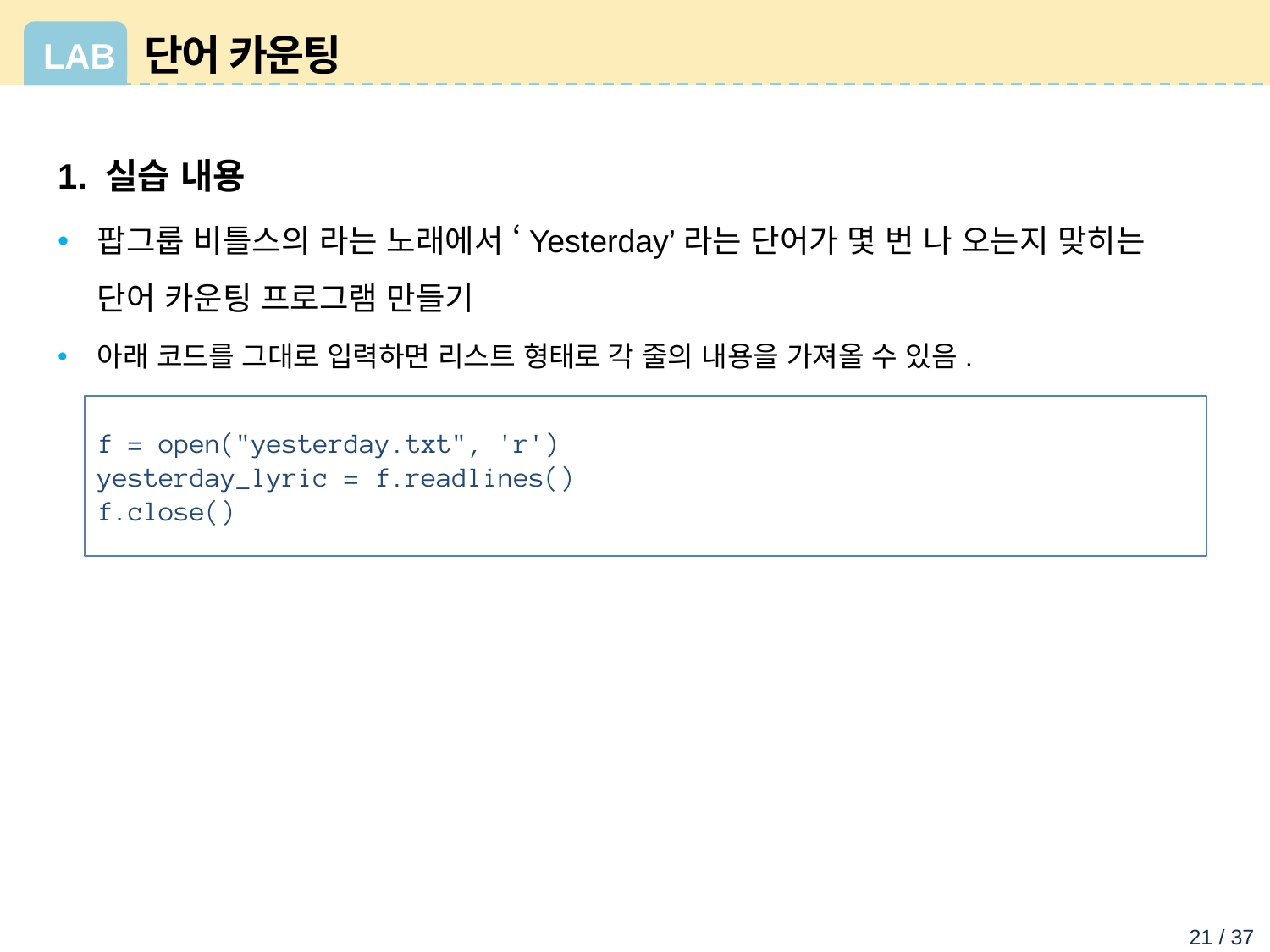

# 단어 카운팅
1. 실습 내용
팝그룹 비틀스의 라는 노래에서 ‘Yesterday’라는 단어가 몇 번 나 오는지 맞히는 단어 카운팅 프로그램 만들기
아래 코드를 그대로 입력하면 리스트 형태로 각 줄의 내용을 가져올 수 있음.

f = open("yesterday.txt", 'r')
yesterday_lyric = f.readlines()
f.close()